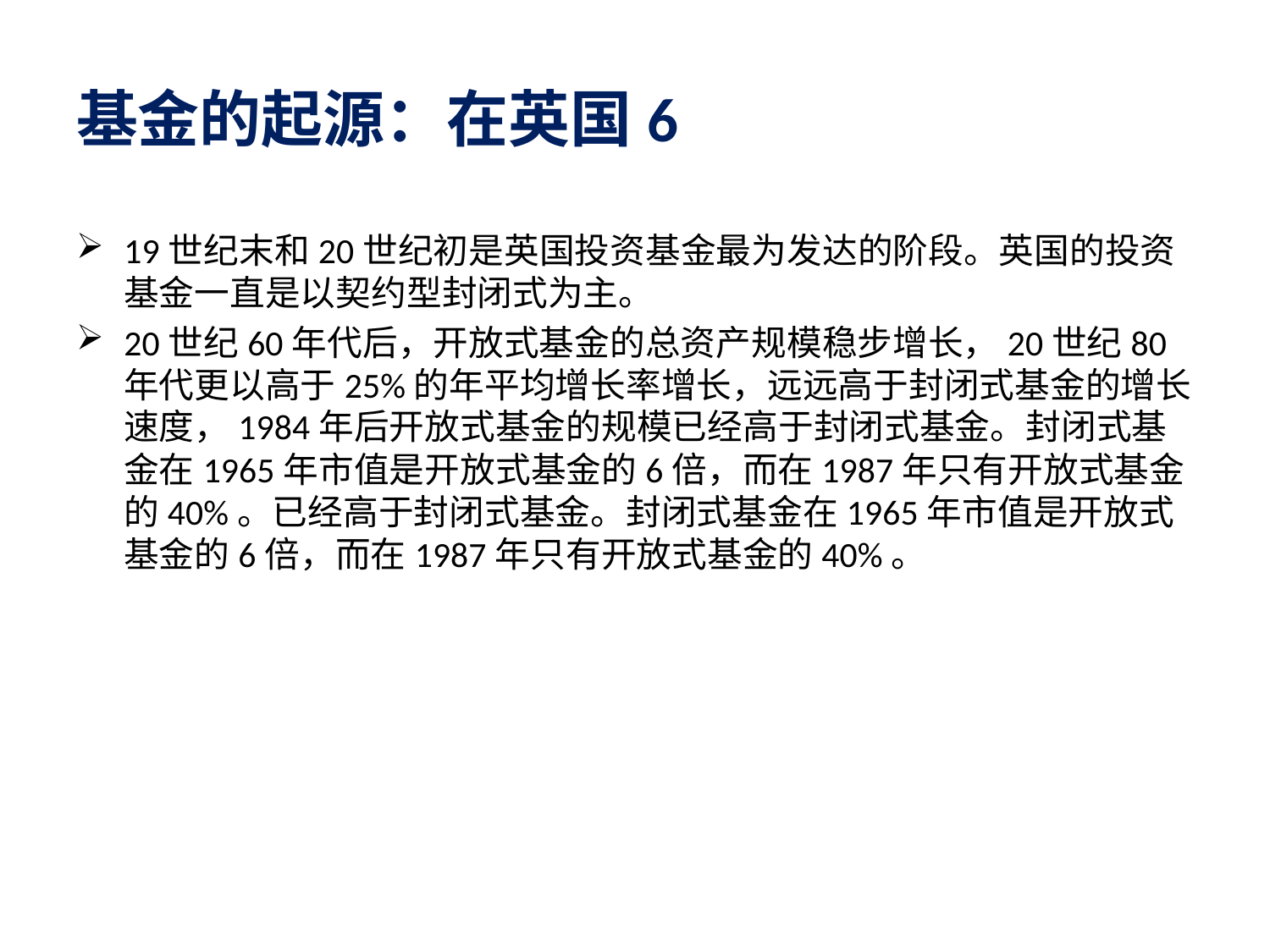

# 基金的起源：在英国6
19世纪末和20世纪初是英国投资基金最为发达的阶段。英国的投资基金一直是以契约型封闭式为主。
20世纪60年代后，开放式基金的总资产规模稳步增长，20世纪80年代更以高于25%的年平均增长率增长，远远高于封闭式基金的增长速度，1984年后开放式基金的规模已经高于封闭式基金。封闭式基金在1965年市值是开放式基金的6倍，而在1987年只有开放式基金的40%。已经高于封闭式基金。封闭式基金在1965年市值是开放式基金的6倍，而在1987年只有开放式基金的40%。